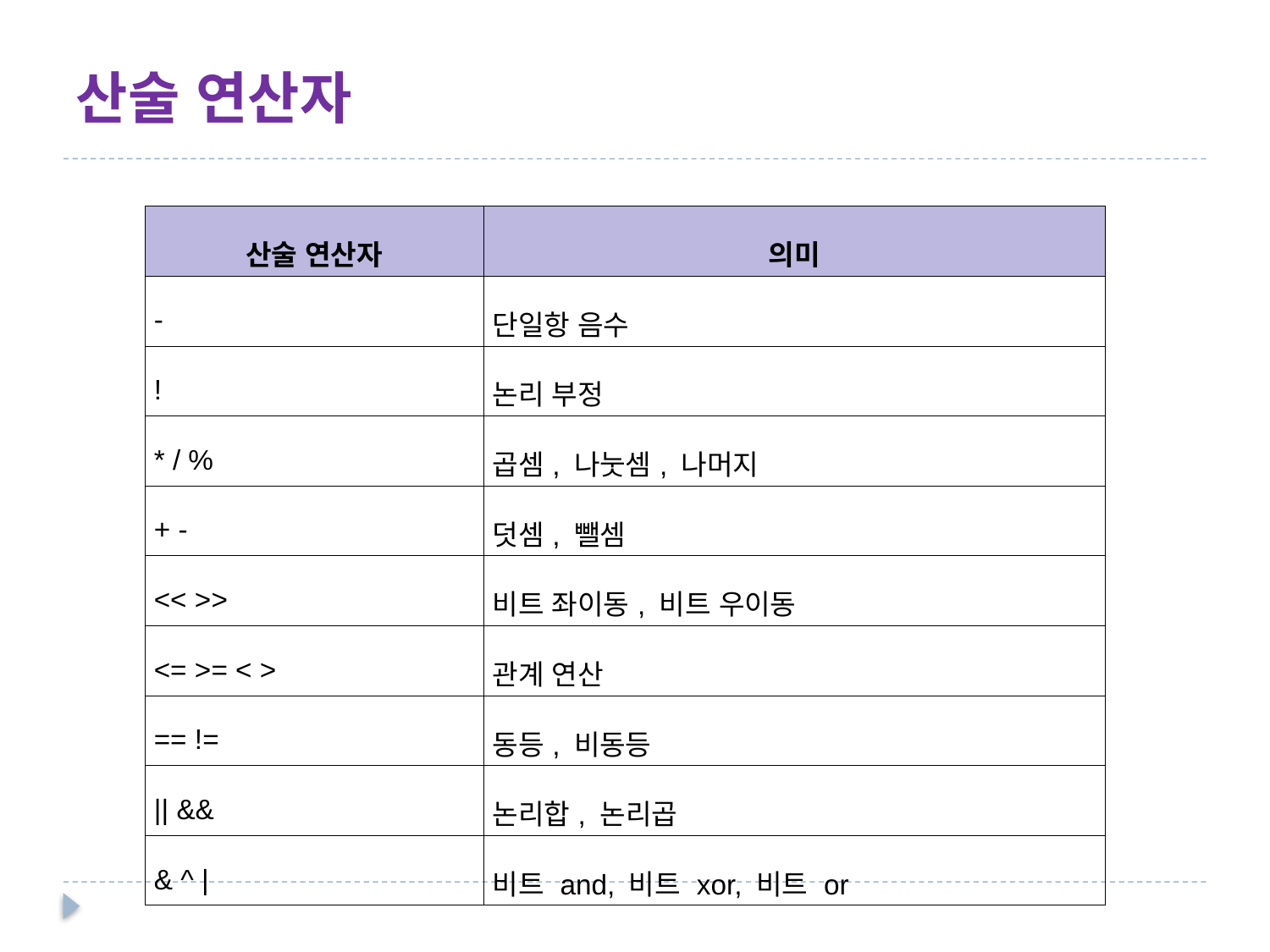

# 산술 연산자

| 산술 연산자 | 의미 |
| --- | --- |
| - | 단일항 음수 |
| ! | 논리 부정 |
| \* / % | 곱셈, 나눗셈, 나머지 |
| + - | 덧셈, 뺄셈 |
| << >> | 비트 좌이동, 비트 우이동 |
| <= >= < > | 관계 연산 |
| == != | 동등, 비동등 |
| || && | 논리합, 논리곱 |
| & ^ | | 비트 and, 비트 xor, 비트 or |